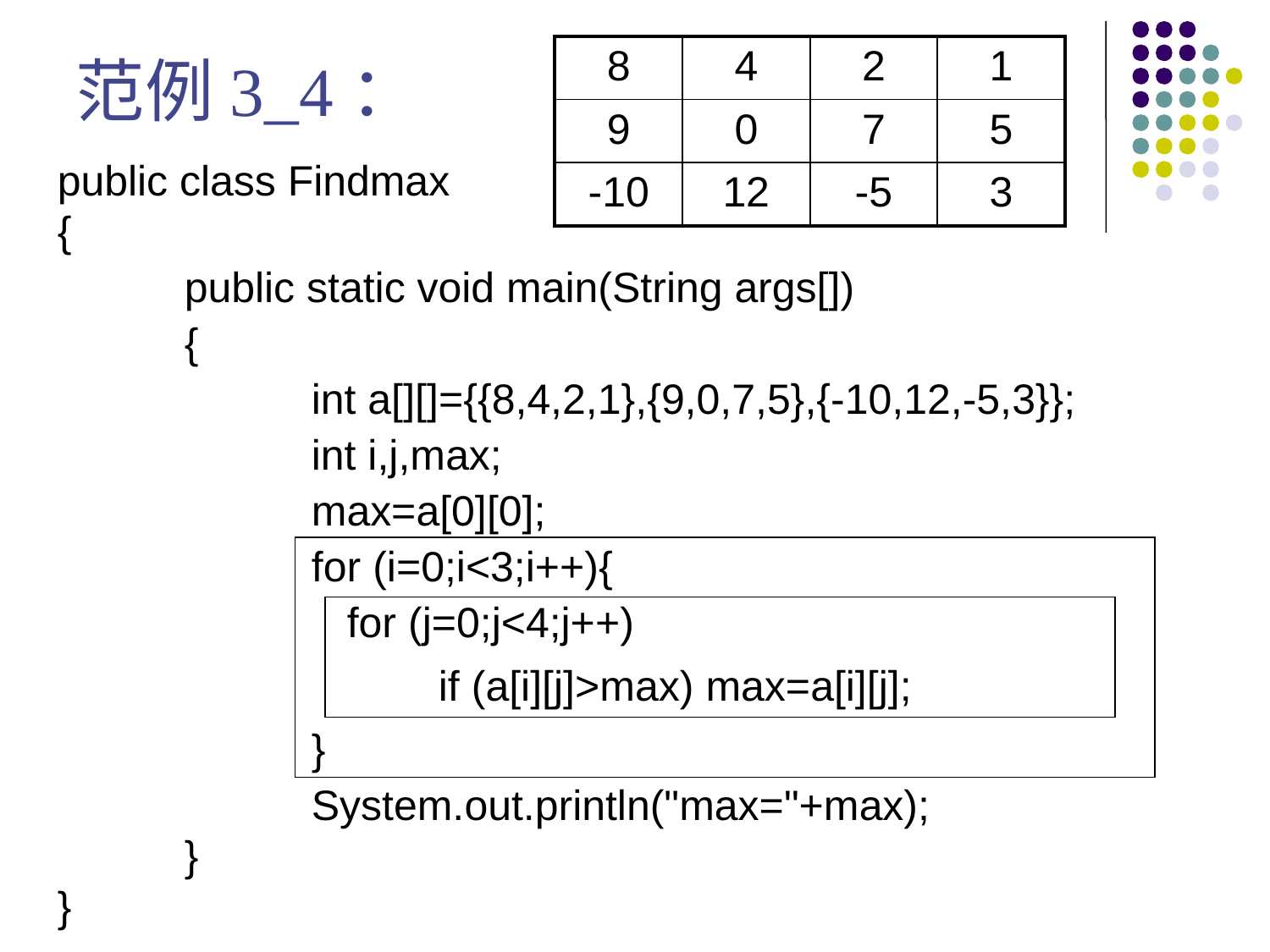

# 范例3_4：
| 8 | 4 | 2 | 1 |
| --- | --- | --- | --- |
| 9 | 0 | 7 | 5 |
| -10 | 12 | -5 | 3 |
public class Findmax
{
	public static void main(String args[])
	{
		int a[][]={{8,4,2,1},{9,0,7,5},{-10,12,-5,3}};
		int i,j,max;
		max=a[0][0];
		for (i=0;i<3;i++){
		   for (j=0;j<4;j++)
			if (a[i][j]>max) max=a[i][j];
		}
		System.out.println("max="+max);
	}
}

22